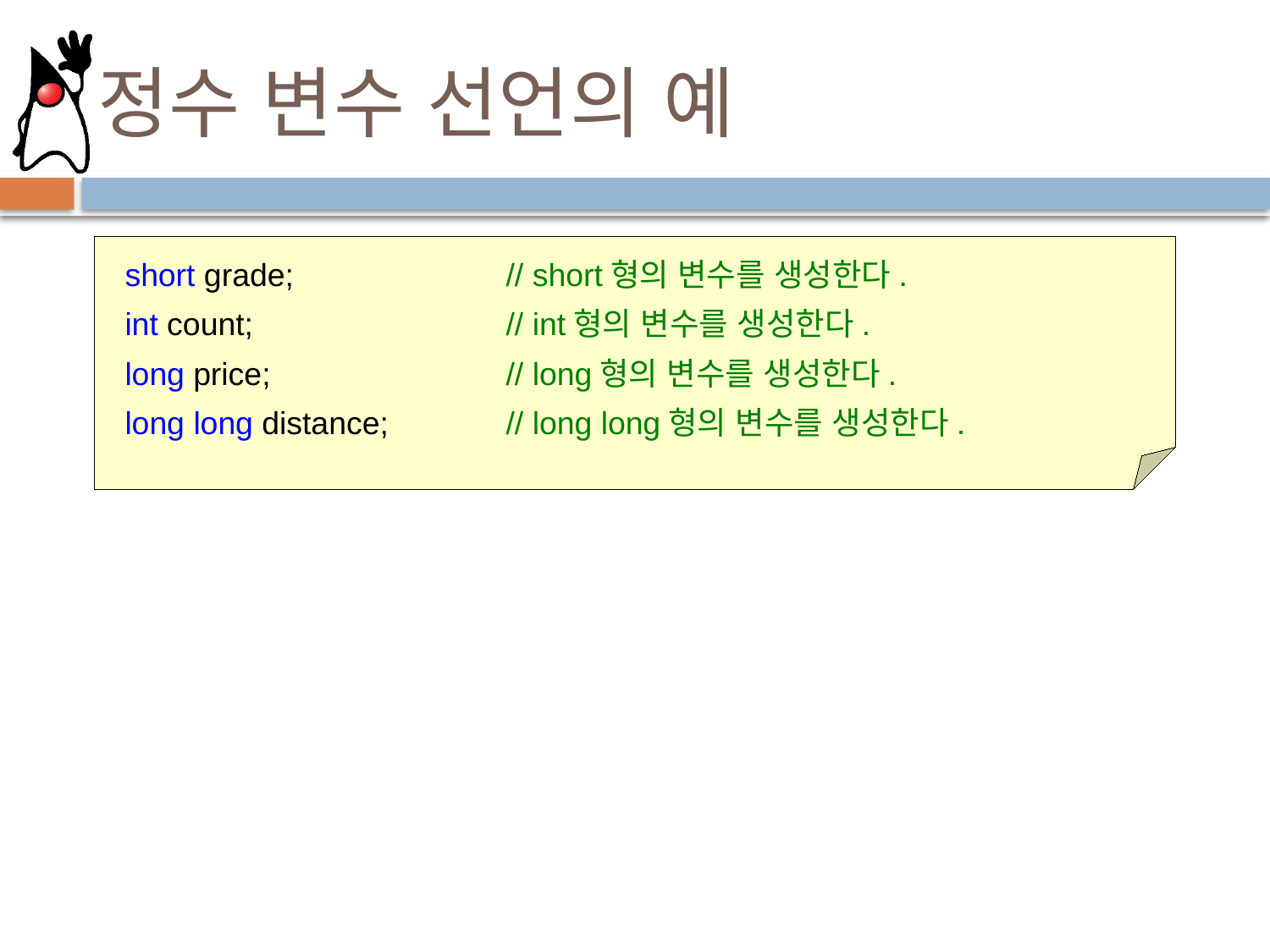

# 정수 변수 선언의 예
short grade;		// short형의 변수를 생성한다.
int count;		// int형의 변수를 생성한다.
long price;		// long형의 변수를 생성한다.
long long distance;	// long long형의 변수를 생성한다.